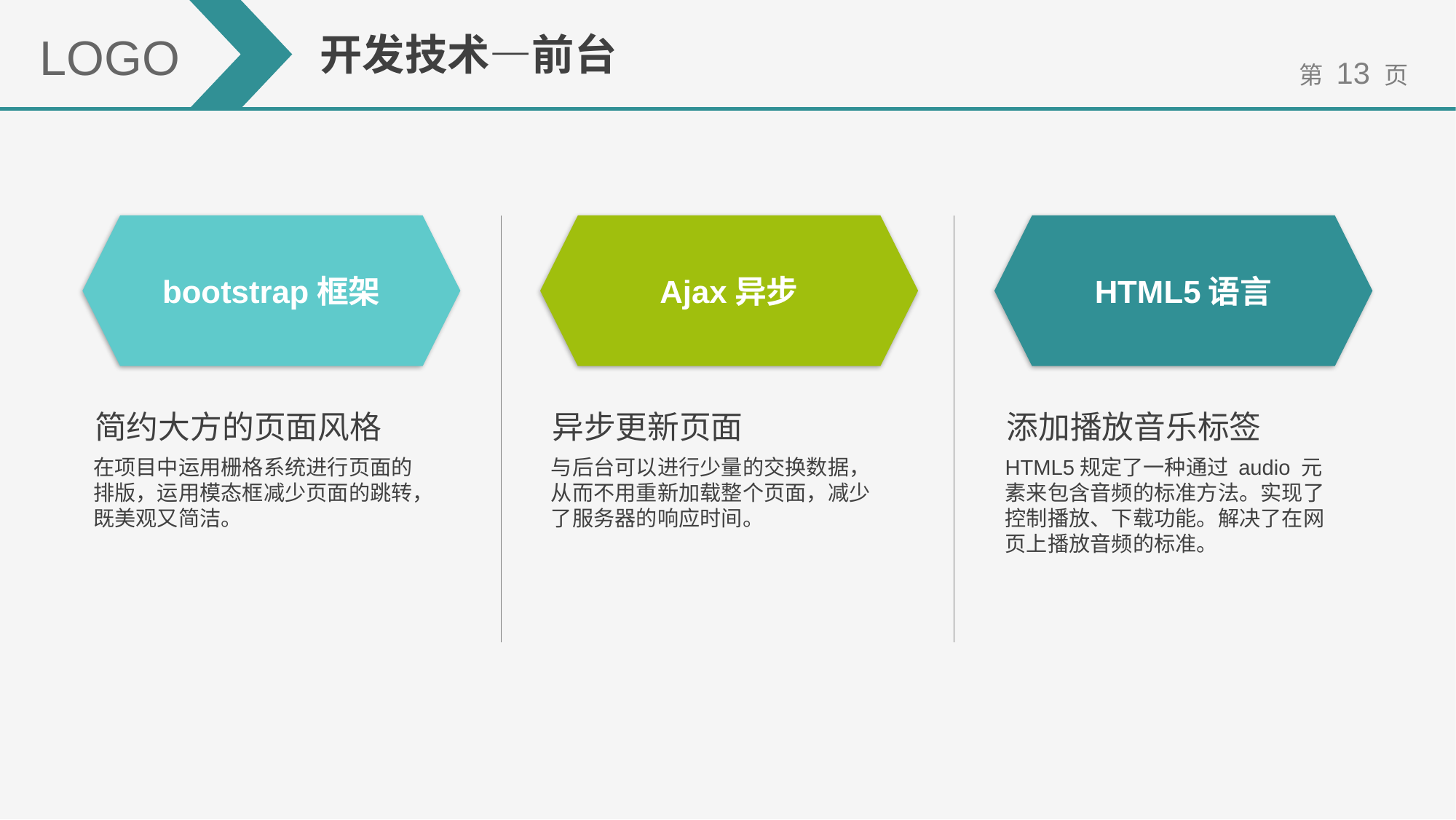

LOGO
开发技术—前台
bootstrap框架
Ajax异步
HTML5语言
简约大方的页面风格
在项目中运用栅格系统进行页面的排版，运用模态框减少页面的跳转，既美观又简洁。
异步更新页面
与后台可以进行少量的交换数据，从而不用重新加载整个页面，减少了服务器的响应时间。
添加播放音乐标签
HTML5规定了一种通过 audio 元素来包含音频的标准方法。实现了控制播放、下载功能。解决了在网页上播放音频的标准。